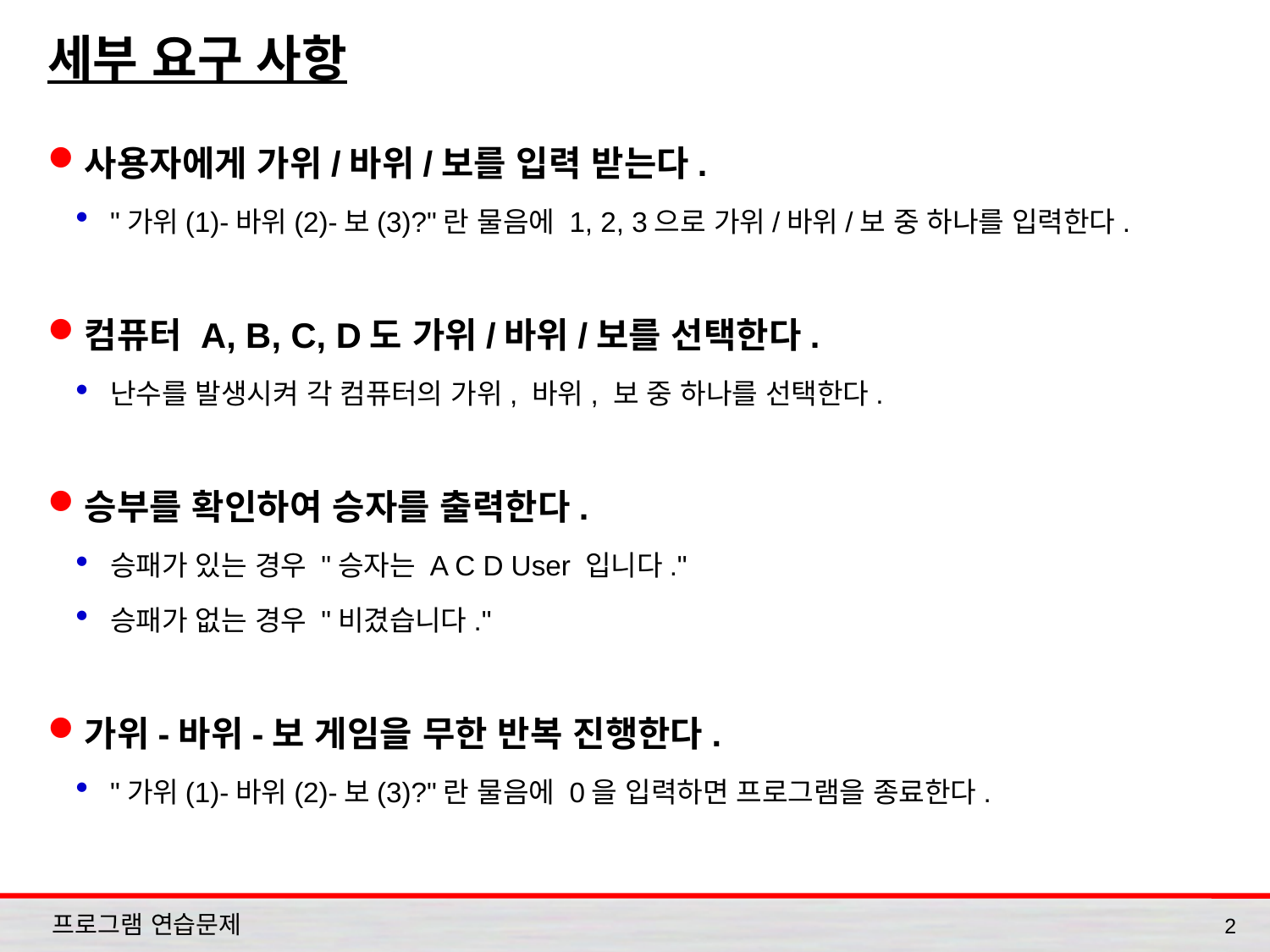

# 세부 요구 사항
사용자에게 가위/바위/보를 입력 받는다.
"가위(1)-바위(2)-보(3)?"란 물음에 1, 2, 3으로 가위/바위/보 중 하나를 입력한다.

컴퓨터 A, B, C, D도 가위/바위/보를 선택한다.
난수를 발생시켜 각 컴퓨터의 가위, 바위, 보 중 하나를 선택한다.

승부를 확인하여 승자를 출력한다.
승패가 있는 경우 "승자는 A C D User 입니다."
승패가 없는 경우 "비겼습니다."

가위-바위-보 게임을 무한 반복 진행한다.
"가위(1)-바위(2)-보(3)?"란 물음에 0을 입력하면 프로그램을 종료한다.